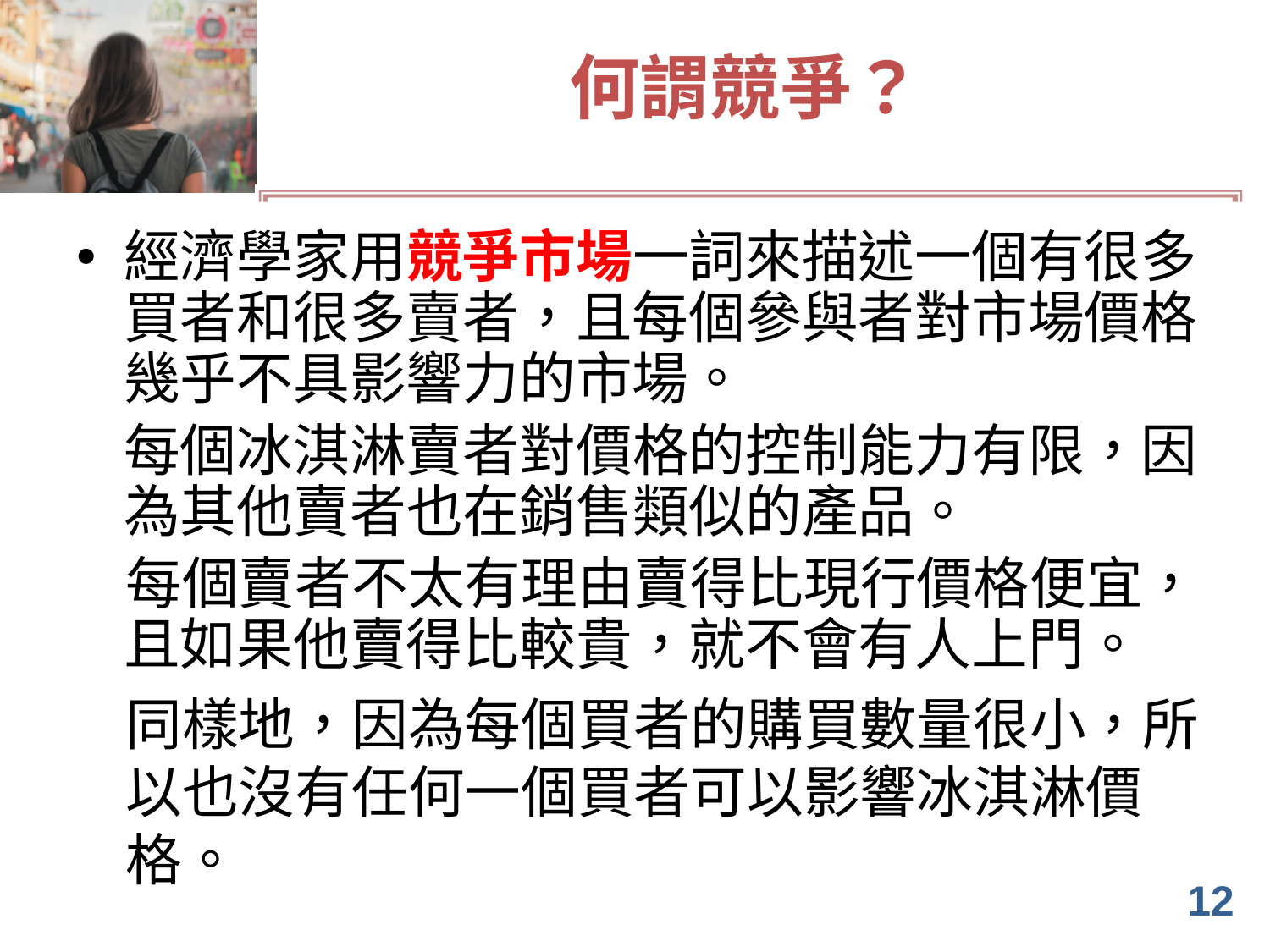

# 何謂競爭？
經濟學家用競爭市場一詞來描述一個有很多買者和很多賣者，且每個參與者對市場價格幾乎不具影響力的市場。
	每個冰淇淋賣者對價格的控制能力有限，因為其他賣者也在銷售類似的產品。
每個賣者不太有理由賣得比現行價格便宜，且如果他賣得比較貴，就不會有人上門。
同樣地，因為每個買者的購買數量很小，所以也沒有任何一個買者可以影響冰淇淋價格。
12